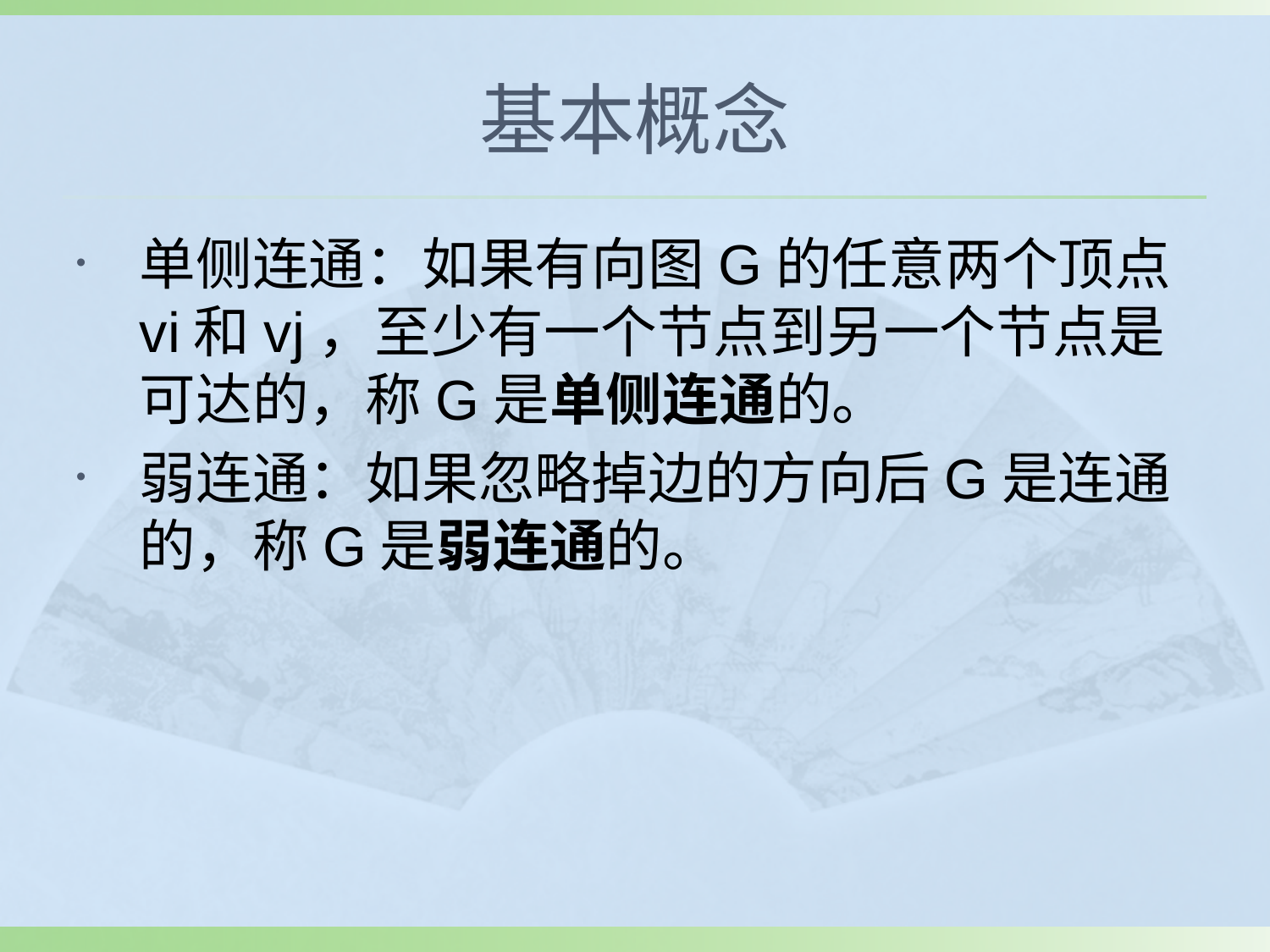

# 基本概念
单侧连通：如果有向图G的任意两个顶点vi和vj，至少有一个节点到另一个节点是可达的，称G是单侧连通的。
弱连通：如果忽略掉边的方向后G是连通的，称G是弱连通的。